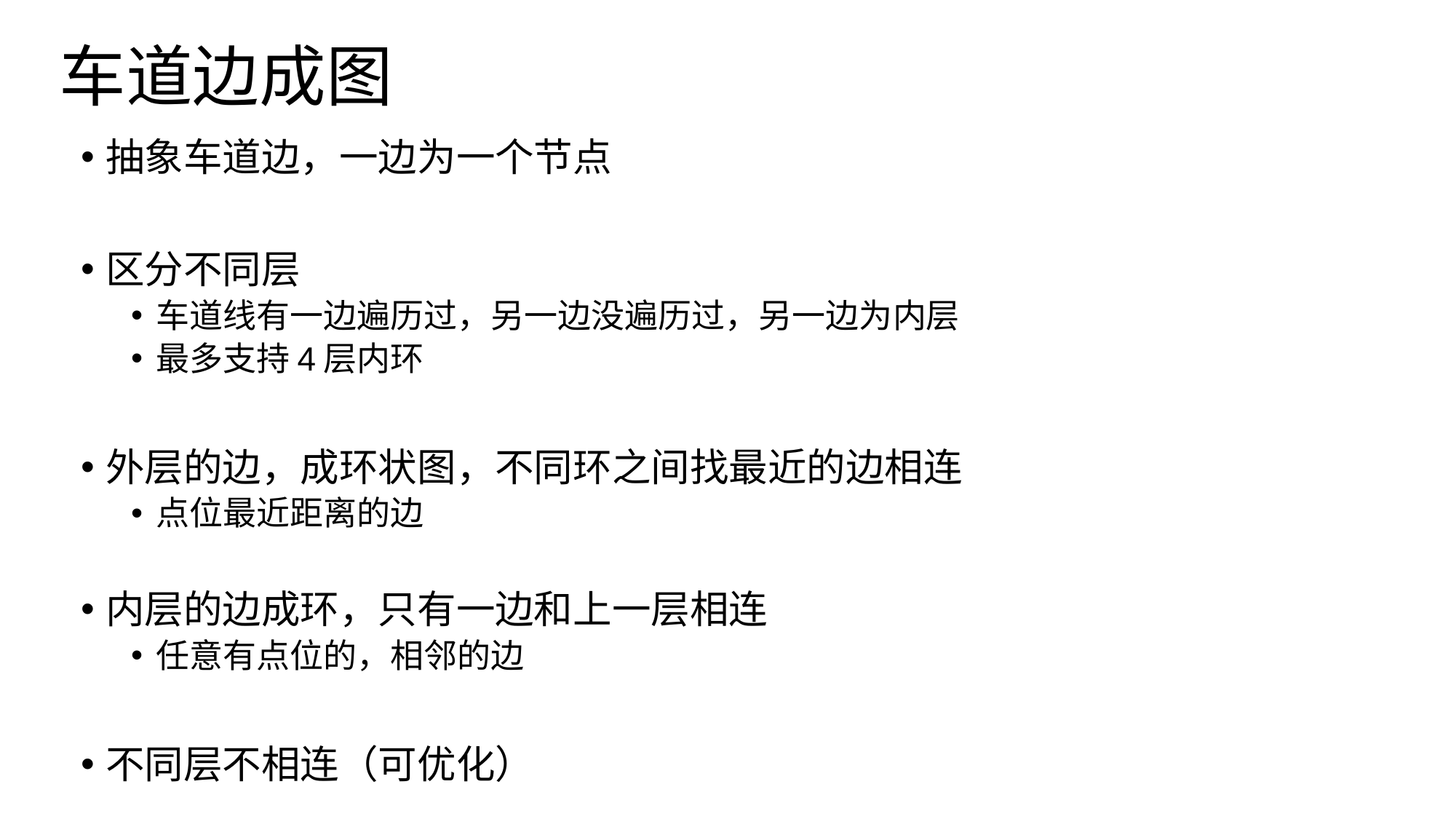

# 车道边成图
抽象车道边，一边为一个节点

区分不同层
车道线有一边遍历过，另一边没遍历过，另一边为内层
最多支持4层内环

外层的边，成环状图，不同环之间找最近的边相连
点位最近距离的边

内层的边成环，只有一边和上一层相连
任意有点位的，相邻的边

不同层不相连（可优化）